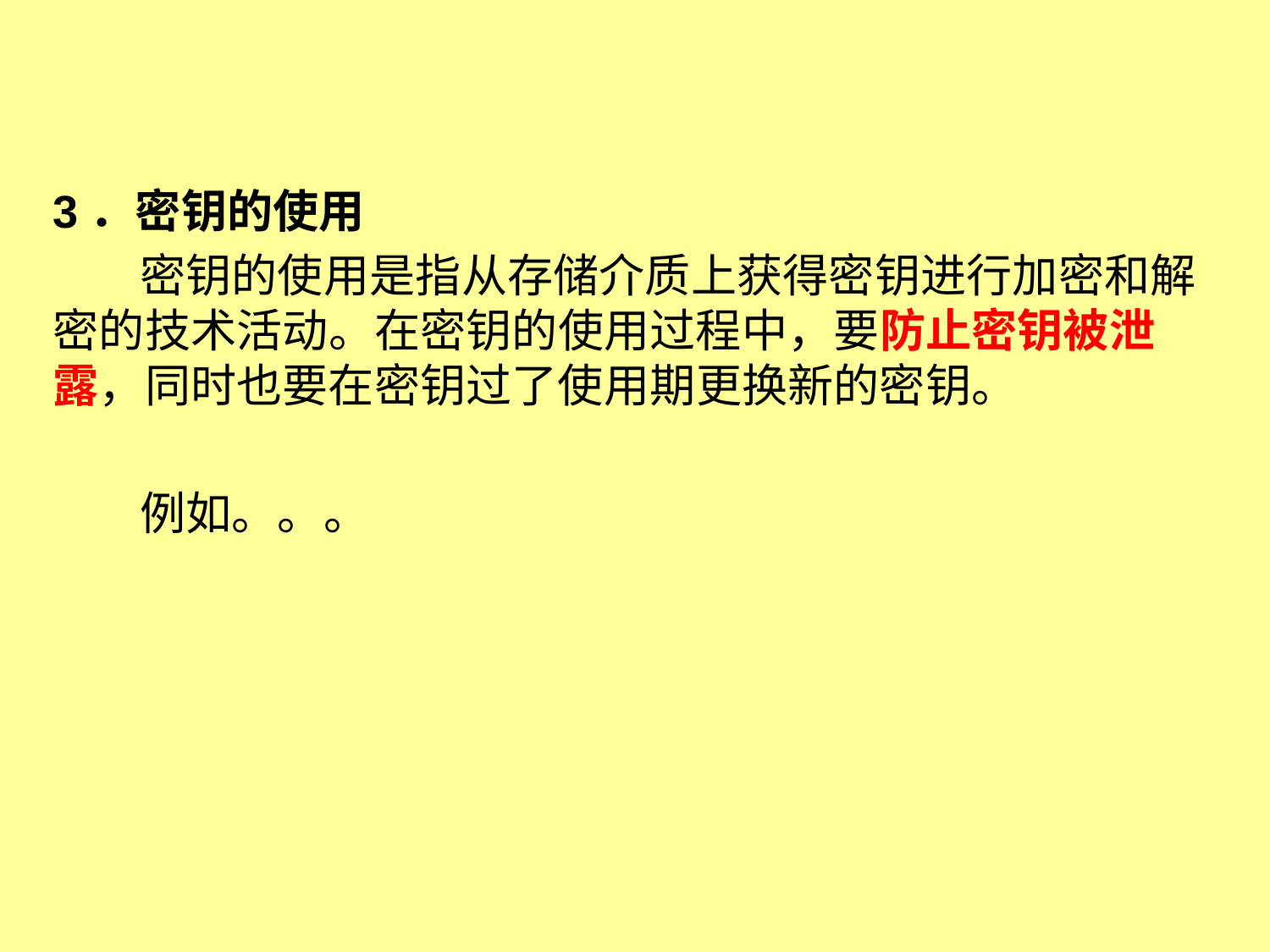

#
3．密钥的使用
密钥的使用是指从存储介质上获得密钥进行加密和解密的技术活动。在密钥的使用过程中，要防止密钥被泄露，同时也要在密钥过了使用期更换新的密钥。

例如。。。